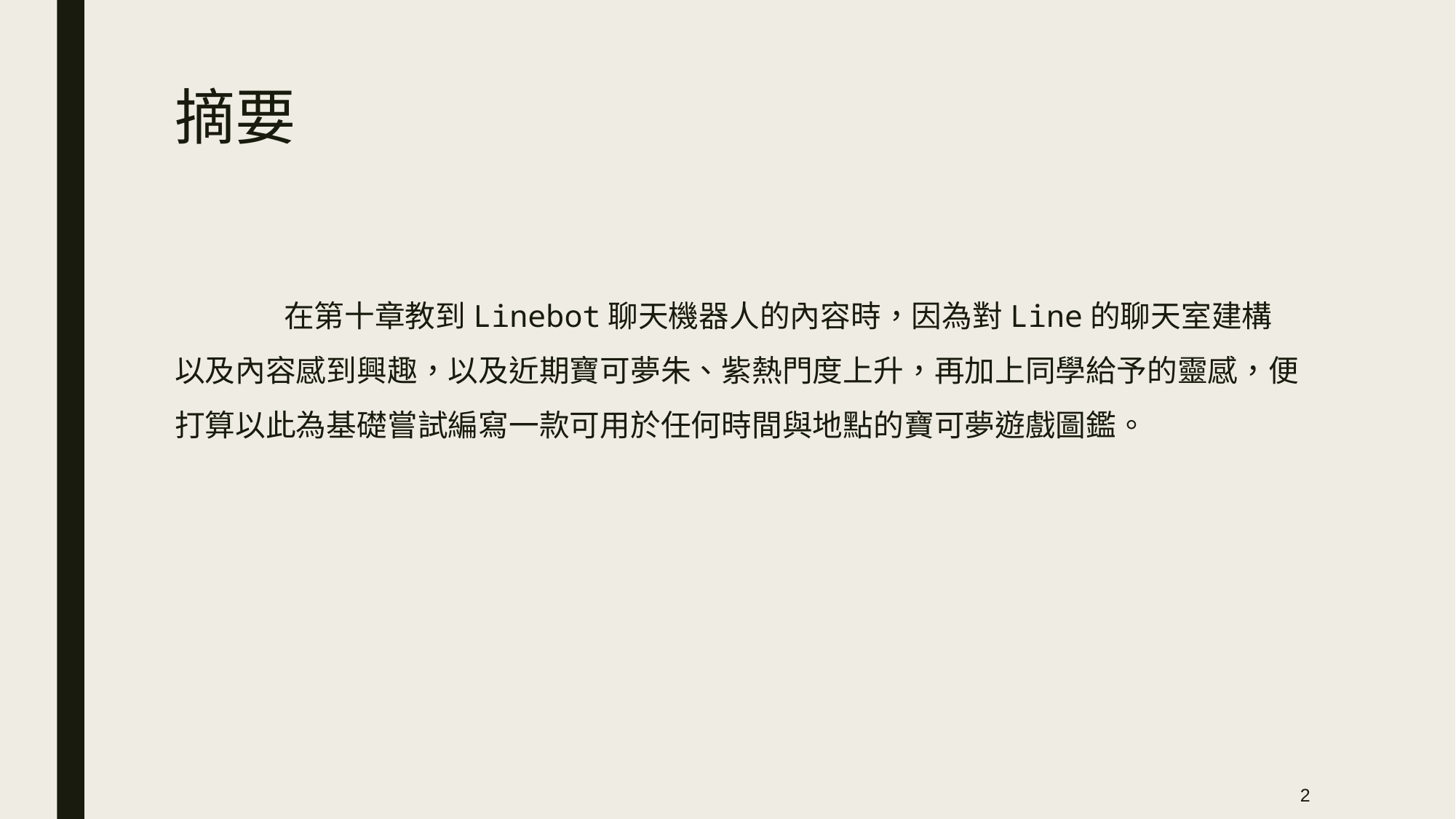

# 摘要
	在第十章教到Linebot聊天機器人的內容時，因為對Line的聊天室建構以及內容感到興趣，以及近期寶可夢朱、紫熱門度上升，再加上同學給予的靈感，便打算以此為基礎嘗試編寫一款可用於任何時間與地點的寶可夢遊戲圖鑑。
2